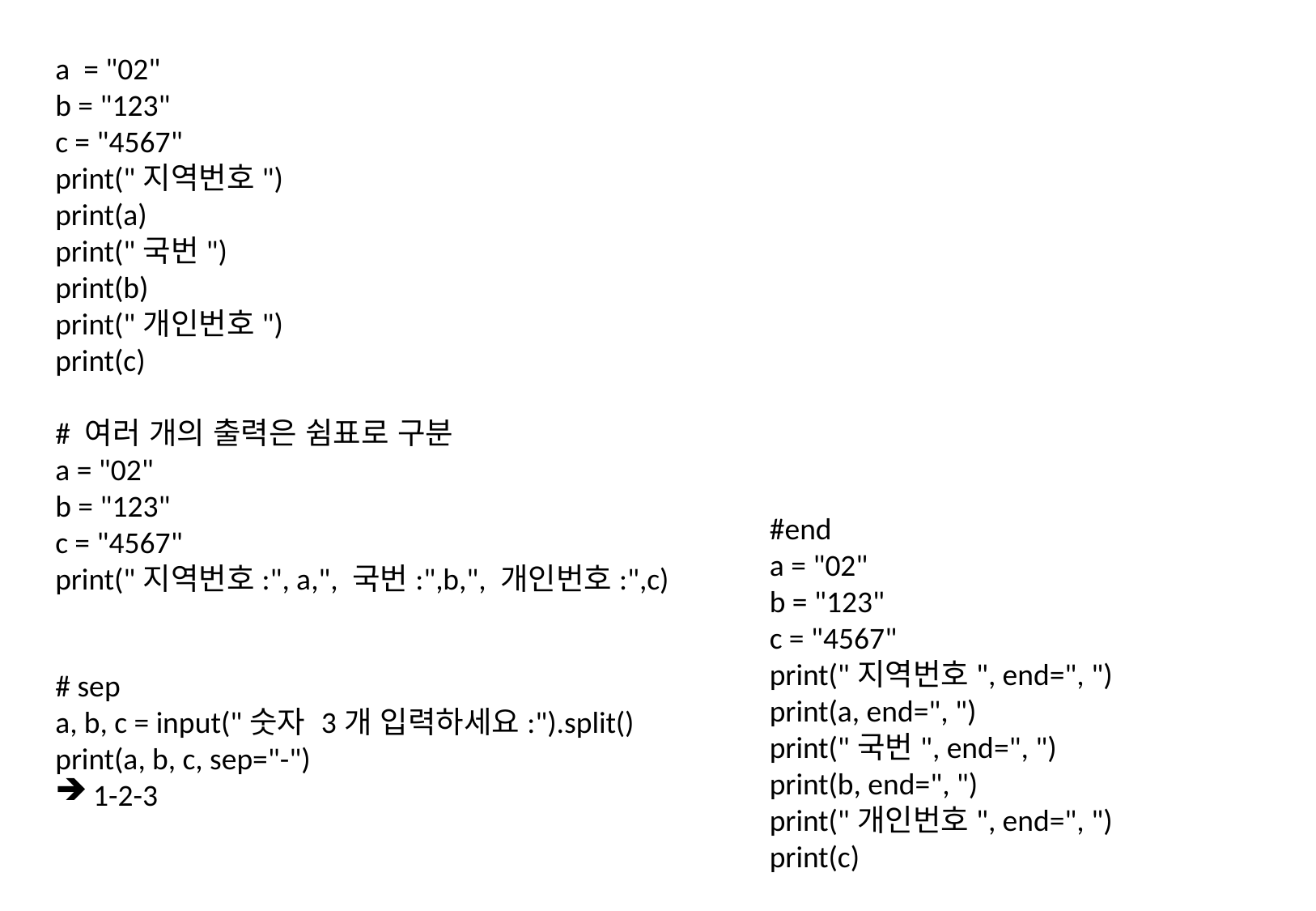

a  = "02"
b = "123"
c = "4567"
print("지역번호")
print(a)
print("국번")
print(b)
print("개인번호")
print(c)

# 여러 개의 출력은 쉼표로 구분
a = "02"
b = "123"
c = "4567"
print("지역번호:", a,", 국번:",b,", 개인번호:",c)
#end
a = "02"
b = "123"
c = "4567"
print("지역번호", end=", ")
print(a, end=", ")
print("국번", end=", ")
print(b, end=", ")
print("개인번호", end=", ")
print(c)
# sep
a, b, c = input("숫자 3개 입력하세요:").split()
print(a, b, c, sep="-")
1-2-3